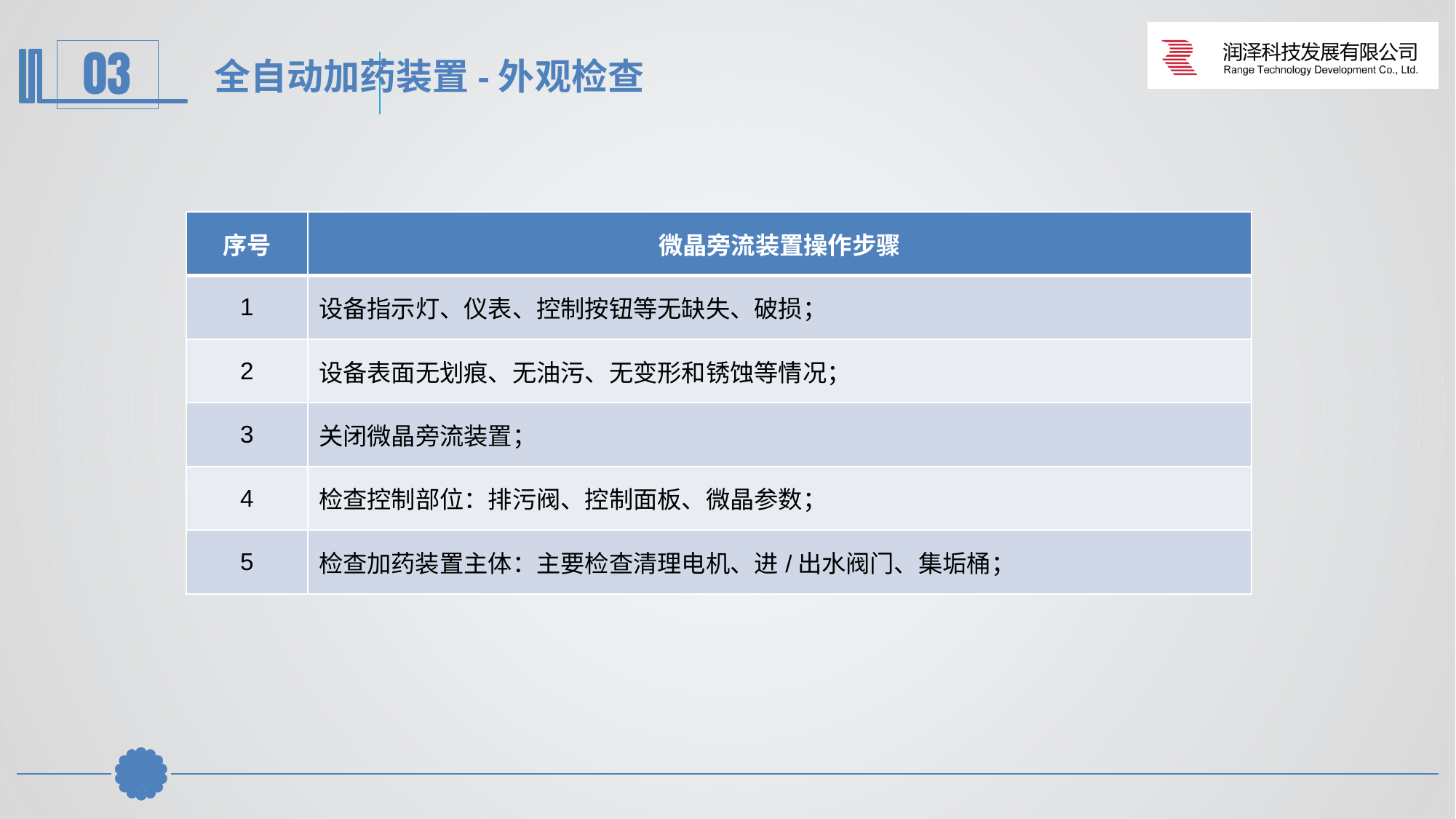

全自动加药装置-外观检查
| 序号 | 微晶旁流装置操作步骤 |
| --- | --- |
| 1 | 设备指示灯、仪表、控制按钮等无缺失、破损； |
| 2 | 设备表面无划痕、无油污、无变形和锈蚀等情况； |
| 3 | 关闭微晶旁流装置； |
| 4 | 检查控制部位：排污阀、控制面板、微晶参数； |
| 5 | 检查加药装置主体：主要检查清理电机、进/出水阀门、集垢桶； |
34